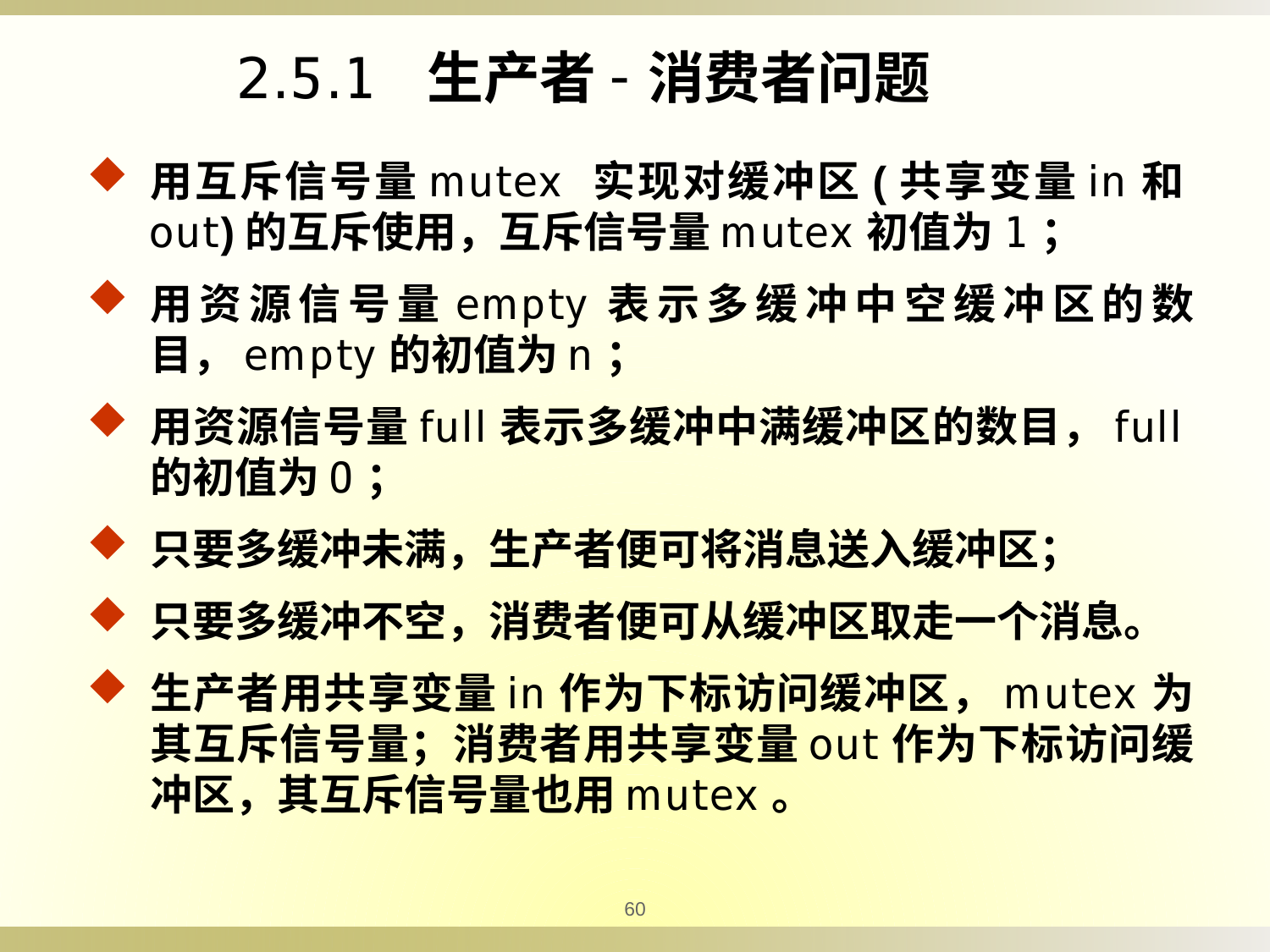

2.5.1  生产者-消费者问题
用互斥信号量mutex 实现对缓冲区(共享变量in和out)的互斥使用，互斥信号量mutex初值为1；
用资源信号量empty表示多缓冲中空缓冲区的数目，empty的初值为n；
用资源信号量full表示多缓冲中满缓冲区的数目，full的初值为0；
只要多缓冲未满，生产者便可将消息送入缓冲区；
只要多缓冲不空，消费者便可从缓冲区取走一个消息。
生产者用共享变量in作为下标访问缓冲区，mutex为其互斥信号量；消费者用共享变量out作为下标访问缓冲区，其互斥信号量也用mutex。
60